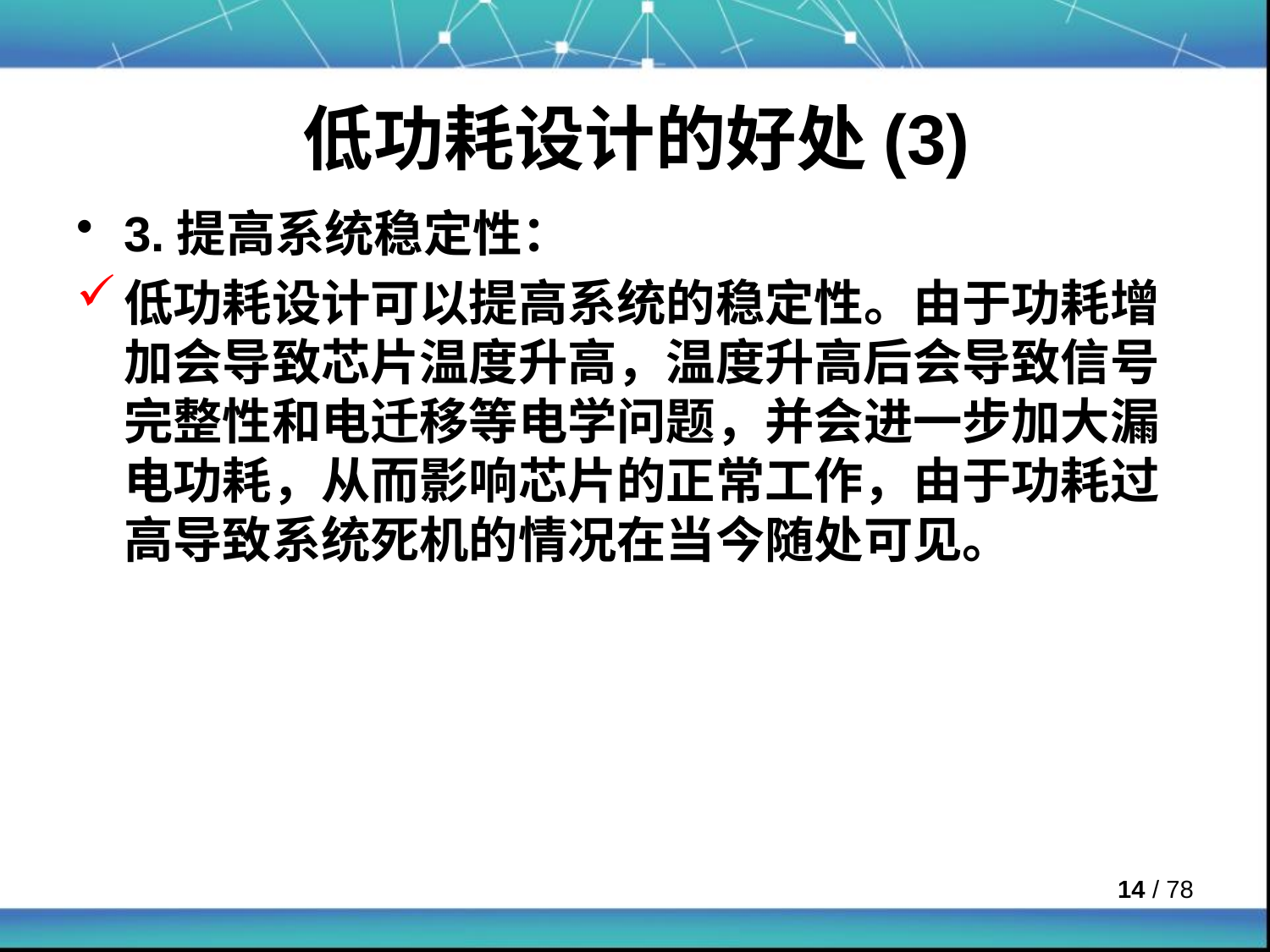

# 低功耗设计的好处(3)
3.提高系统稳定性：
低功耗设计可以提高系统的稳定性。由于功耗增加会导致芯片温度升高，温度升高后会导致信号完整性和电迁移等电学问题，并会进一步加大漏电功耗，从而影响芯片的正常工作，由于功耗过高导致系统死机的情况在当今随处可见。
14 / 78